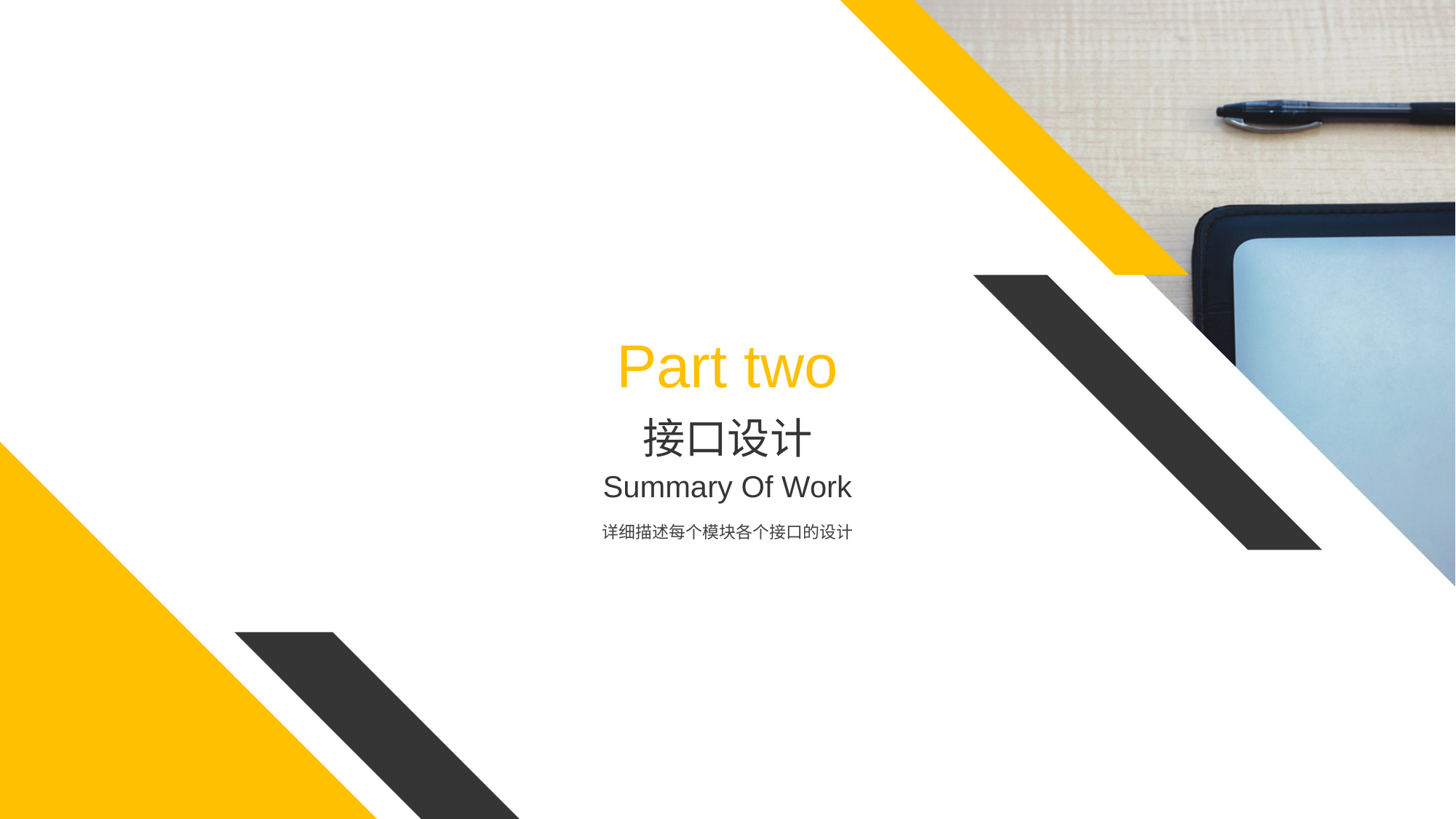

Part two
接口设计

Summary Of Work
详细描述每个模块各个接口的设计